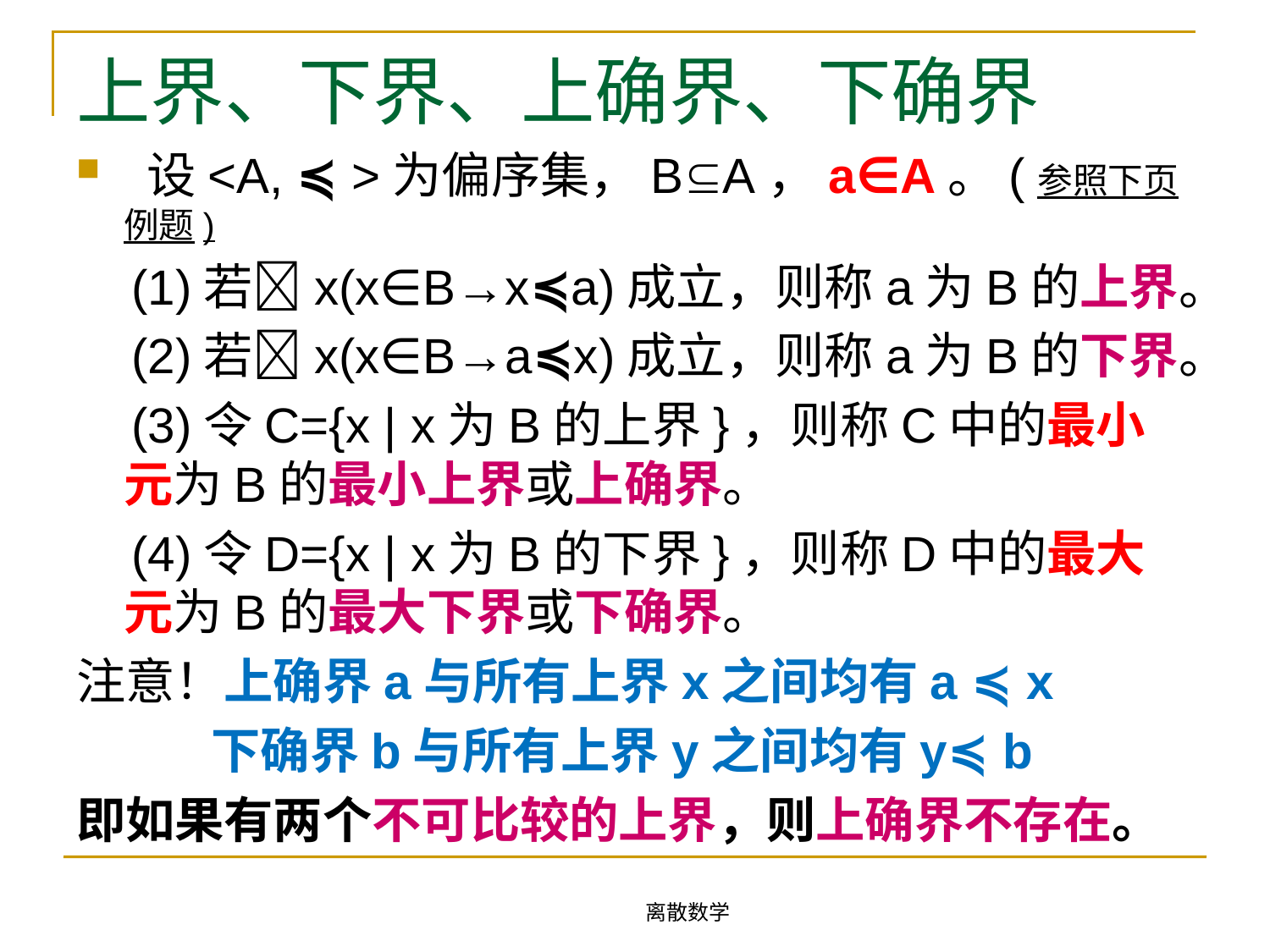

# 上界、下界、上确界、下确界
 设<A, ≼ >为偏序集，B⊆A，a∈A。(参照下页例题)
    (1)若∀x(x∈B→x≼a)成立，则称a为B的上界。
    (2)若∀x(x∈B→a≼x)成立，则称a为B的下界。
    (3)令C={x | x为B的上界}，则称C中的最小元为B的最小上界或上确界。
    (4)令D={x | x为B的下界}，则称D中的最大元为B的最大下界或下确界。
注意！上确界a与所有上界x之间均有a ≼ x
           下确界b与所有上界y之间均有y≼ b
即如果有两个不可比较的上界，则上确界不存在。

离散数学
22